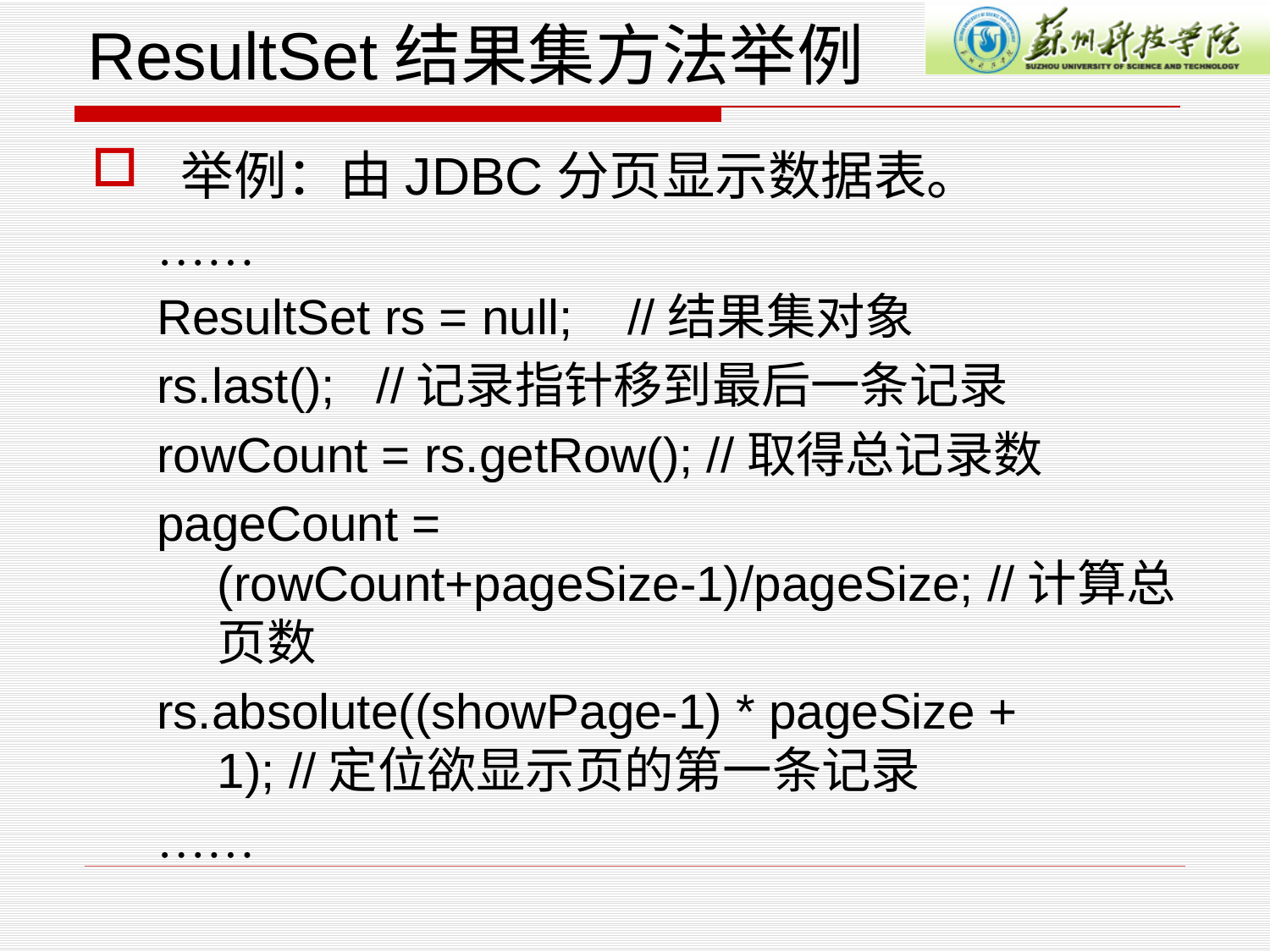

# ResultSet结果集方法举例
 举例：由JDBC分页显示数据表。
……
ResultSet rs = null;    //结果集对象
rs.last();   //记录指针移到最后一条记录
rowCount = rs.getRow(); //取得总记录数
pageCount = (rowCount+pageSize-1)/pageSize; //计算总页数
rs.absolute((showPage-1) * pageSize + 1); //定位欲显示页的第一条记录
……